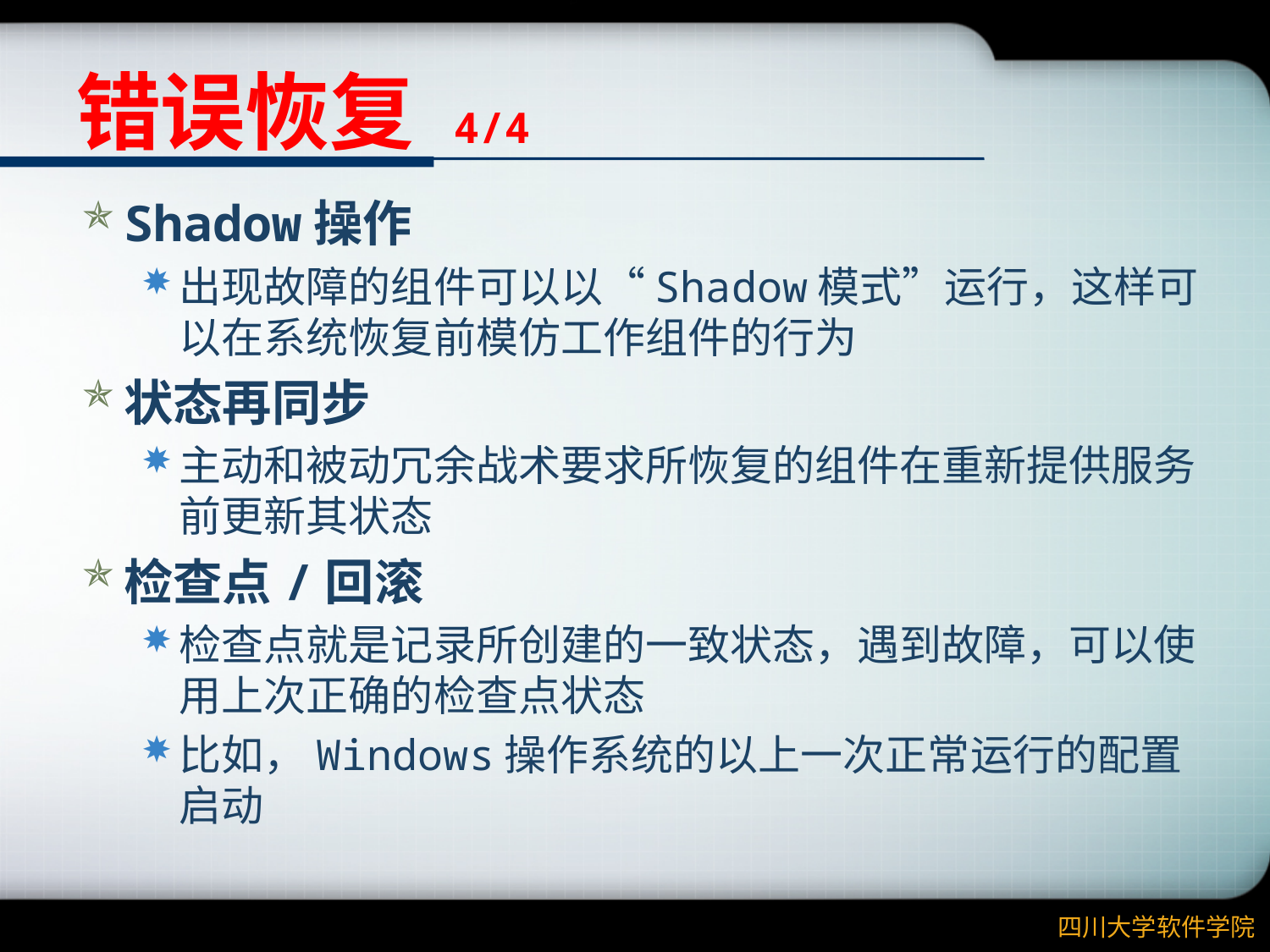

# 错误恢复 4/4
Shadow操作
出现故障的组件可以以“Shadow模式”运行，这样可以在系统恢复前模仿工作组件的行为
状态再同步
主动和被动冗余战术要求所恢复的组件在重新提供服务前更新其状态
检查点/回滚
检查点就是记录所创建的一致状态，遇到故障，可以使用上次正确的检查点状态
比如，Windows操作系统的以上一次正常运行的配置启动